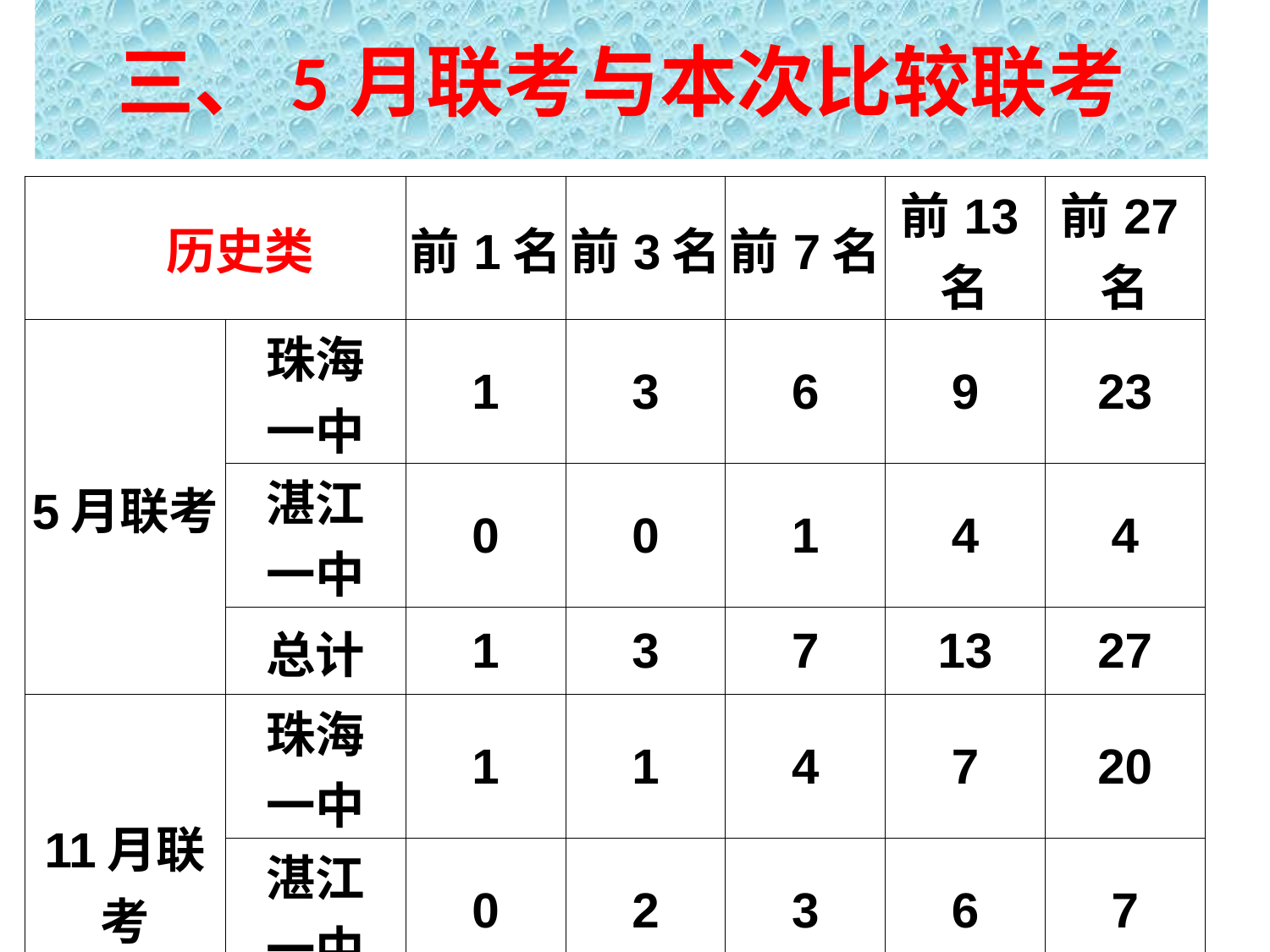

# 三、5月联考与本次比较联考
| 历史类 |  | 前1名 | 前3名 | 前7名 | 前13名 | 前27名 |
| --- | --- | --- | --- | --- | --- | --- |
| 5月联考 | 珠海 一中 | 1 | 3 | 6 | 9 | 23 |
|  | 湛江 一中 | 0 | 0 | 1 | 4 | 4 |
|  | 总计 | 1 | 3 | 7 | 13 | 27 |
| 11月联考 | 珠海 一中 | 1 | 1 | 4 | 7 | 20 |
|  | 湛江 一中 | 0 | 2 | 3 | 6 | 7 |
|  | 总计 | 1 | 3 | 7 | 13 | 27 |